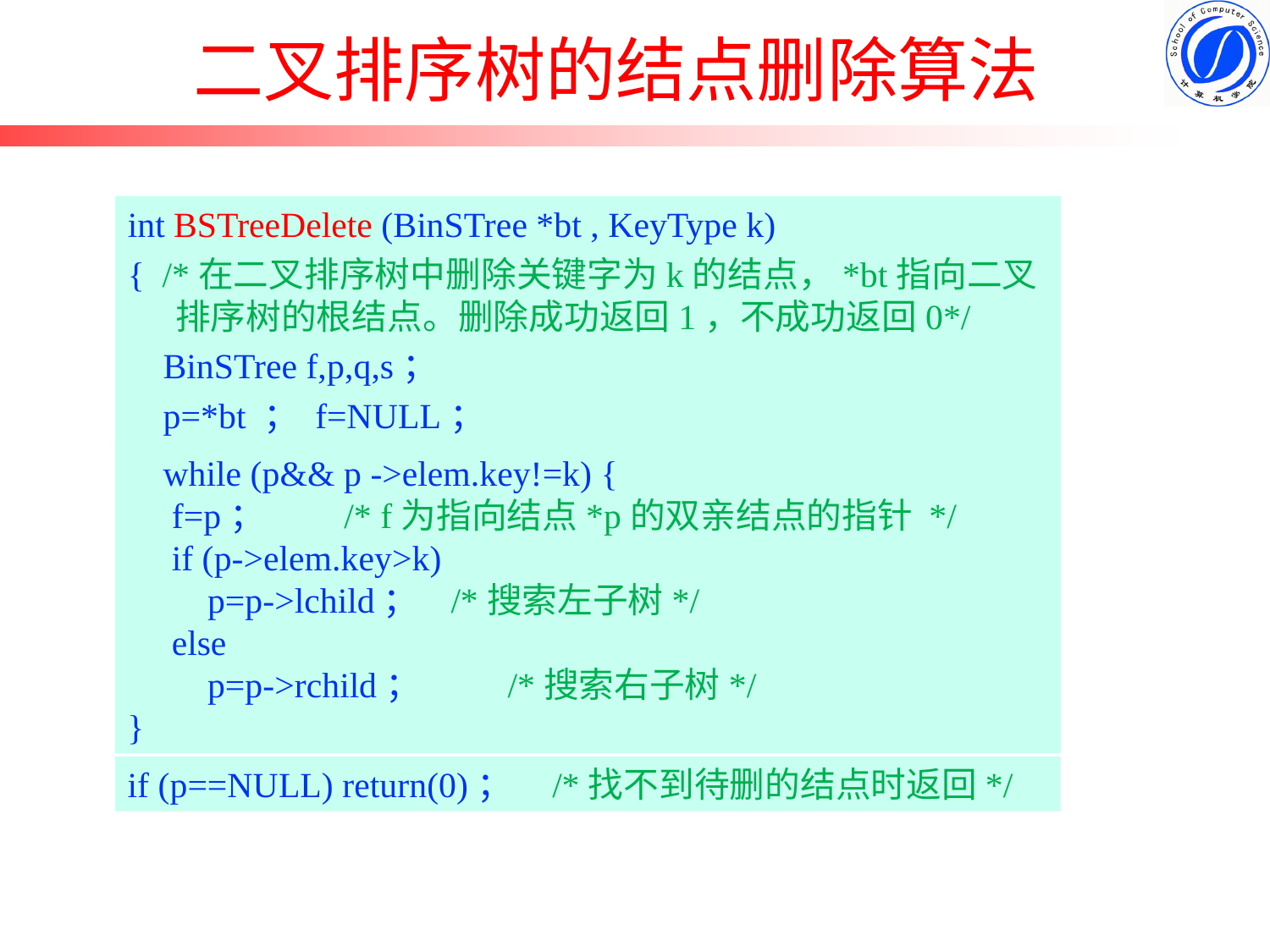

# 二叉排序树的结点删除算法
int BSTreeDelete (BinSTree *bt , KeyType k)
{  /*在二叉排序树中删除关键字为k的结点，*bt指向二叉排序树的根结点。删除成功返回1，不成功返回0*/
    BinSTree f,p,q,s；
    p=*bt ； f=NULL；

    while (p&& p ->elem.key!=k) {
     f=p；         /* f为指向结点*p的双亲结点的指针 */
     if (p->elem.key>k)
         p=p->lchild；   /*搜索左子树*/
     else
         p=p->rchild；          /*搜索右子树*/
}
/*查找关键字为key的结点*/
if (p==NULL) return(0)；    /*找不到待删的结点时返回*/